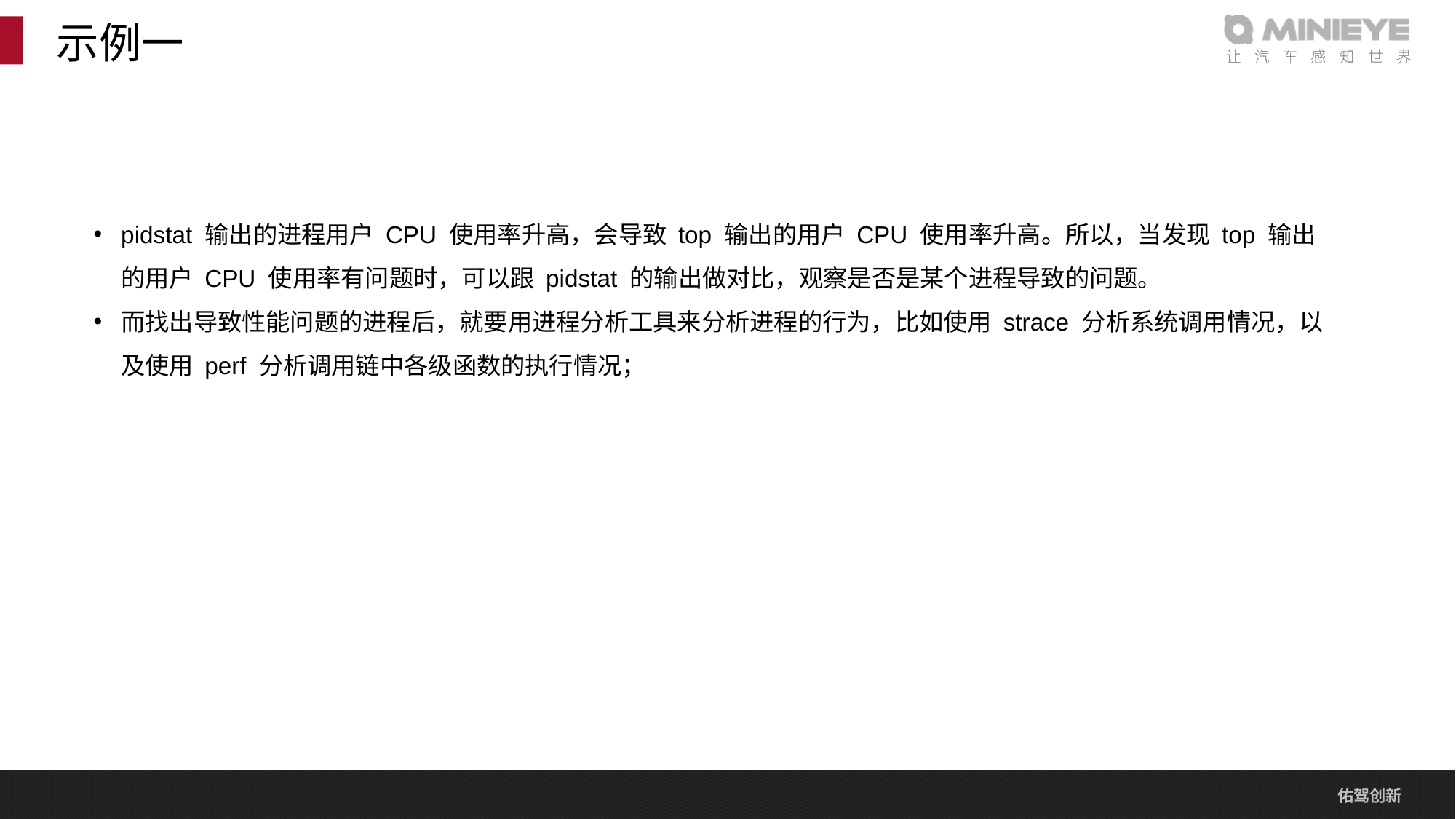

# 示例一
pidstat 输出的进程用户 CPU 使用率升高，会导致 top 输出的用户 CPU 使用率升高。所以，当发现 top 输出的用户 CPU 使用率有问题时，可以跟 pidstat 的输出做对比，观察是否是某个进程导致的问题。
而找出导致性能问题的进程后，就要用进程分析工具来分析进程的行为，比如使用 strace 分析系统调用情况，以及使用 perf 分析调用链中各级函数的执行情况；